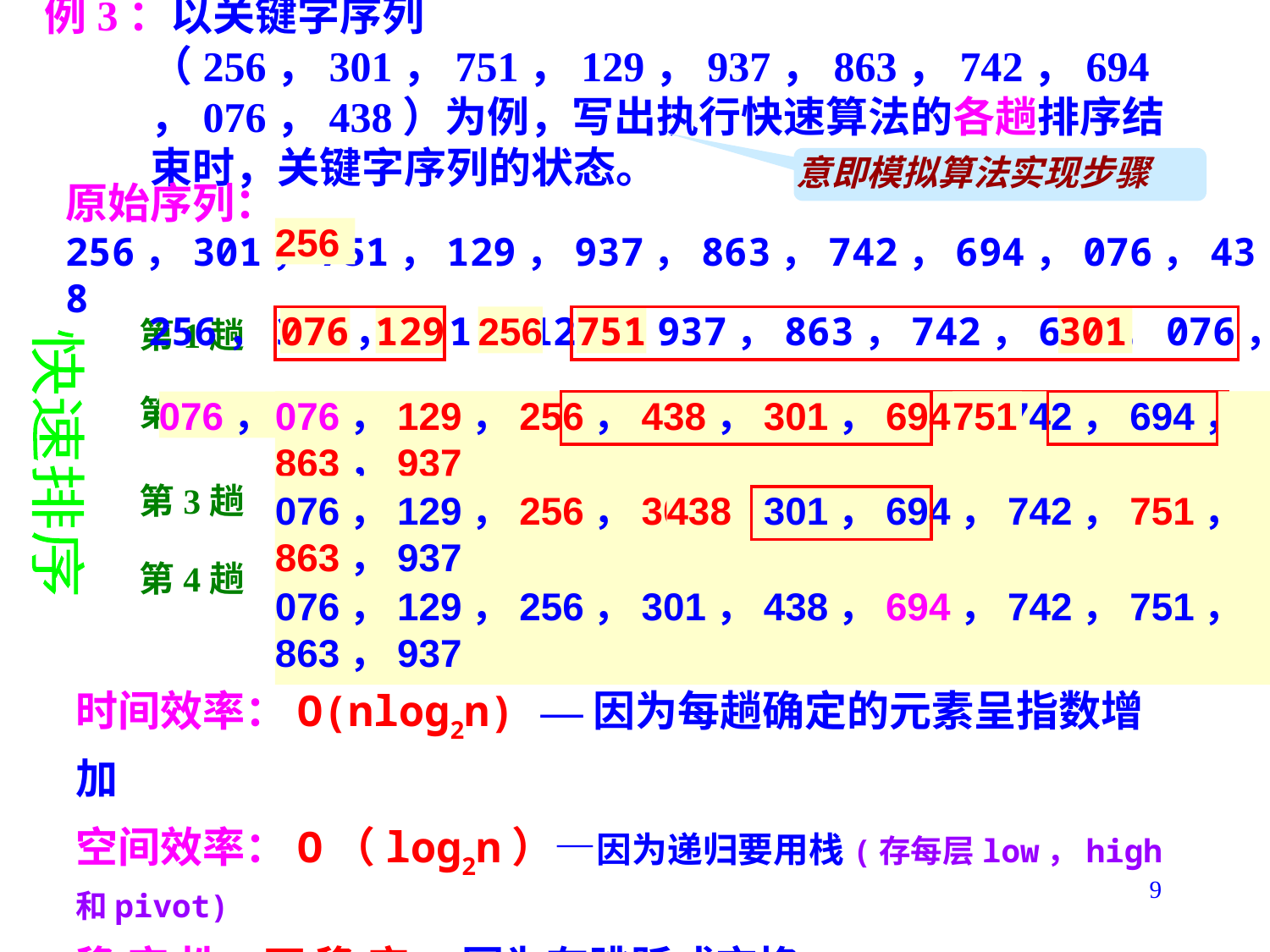

# 例3：以关键字序列（256，301，751，129，937，863，742，694，076，438）为例，写出执行快速算法的各趟排序结束时，关键字序列的状态。
意即模拟算法实现步骤
原始序列： 256，301，751，129，937，863，742，694，076，438
256
第1趟
第2趟
第3趟
第4趟

256，301，751，129，937，863，742，694，076，438
076
129
256
751
301
076，129，256，751，937，863，742，694，301，438
076，129，256，438，301，694，742，694，863，937

751
快速排序
076，129，256，301，301，694，742，751，863，937
076，129，256，438，301，694，742，751，863，937
438

076，129，256，301，438，694，742，751，863，937
时间效率：O(nlog2n) —因为每趟确定的元素呈指数增加
空间效率：O（log2n）—因为递归要用栈(存每层low，high和pivot)
稳 定 性：不 稳 定 —因为有跳跃式交换。
9